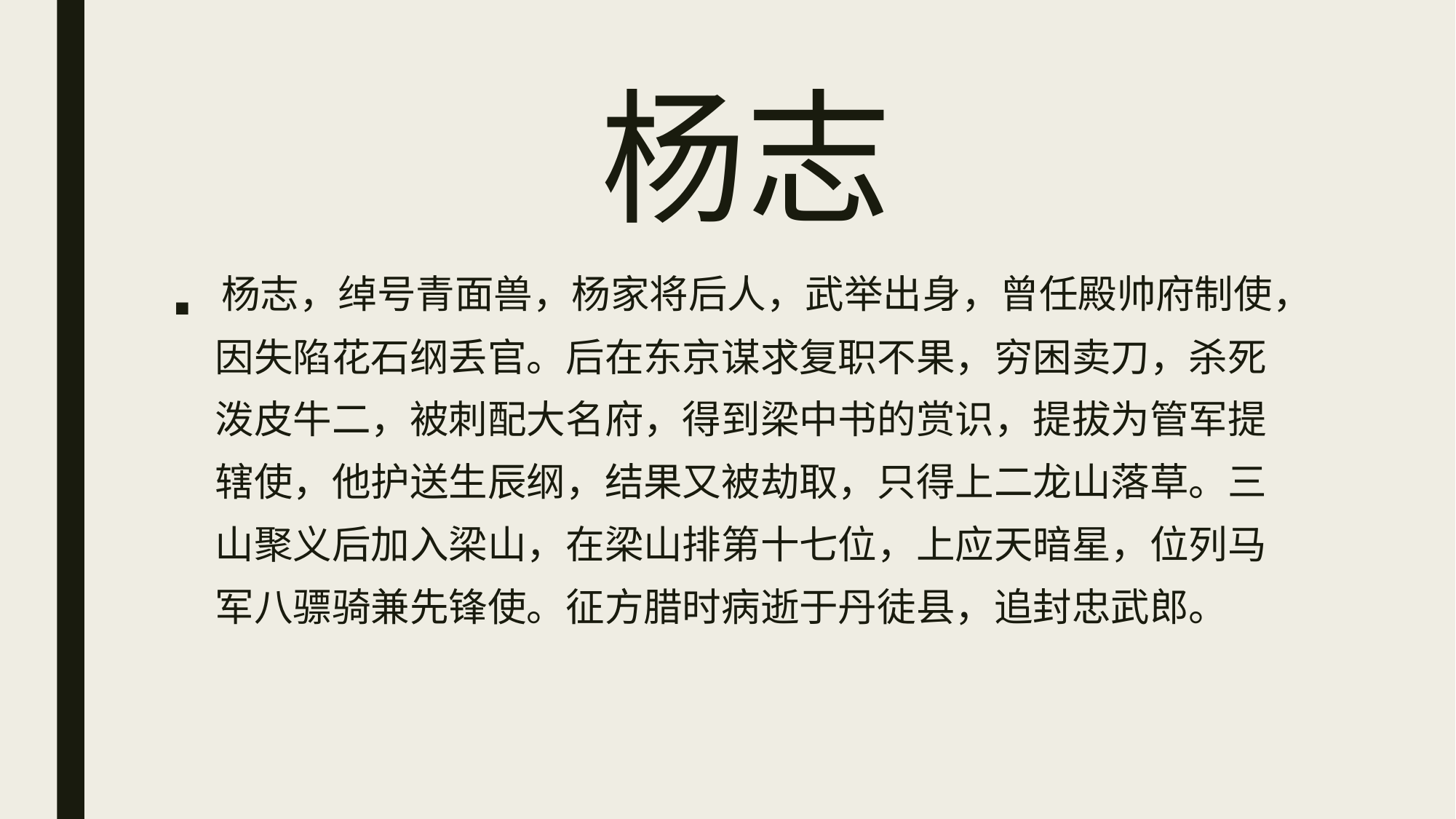

# 杨志
 杨志，绰号青面兽，杨家将后人，武举出身，曾任殿帅府制使，因失陷花石纲丢官。后在东京谋求复职不果，穷困卖刀，杀死泼皮牛二，被刺配大名府，得到梁中书的赏识，提拔为管军提辖使，他护送生辰纲，结果又被劫取，只得上二龙山落草。三山聚义后加入梁山，在梁山排第十七位，上应天暗星，位列马军八骠骑兼先锋使。征方腊时病逝于丹徒县，追封忠武郎。